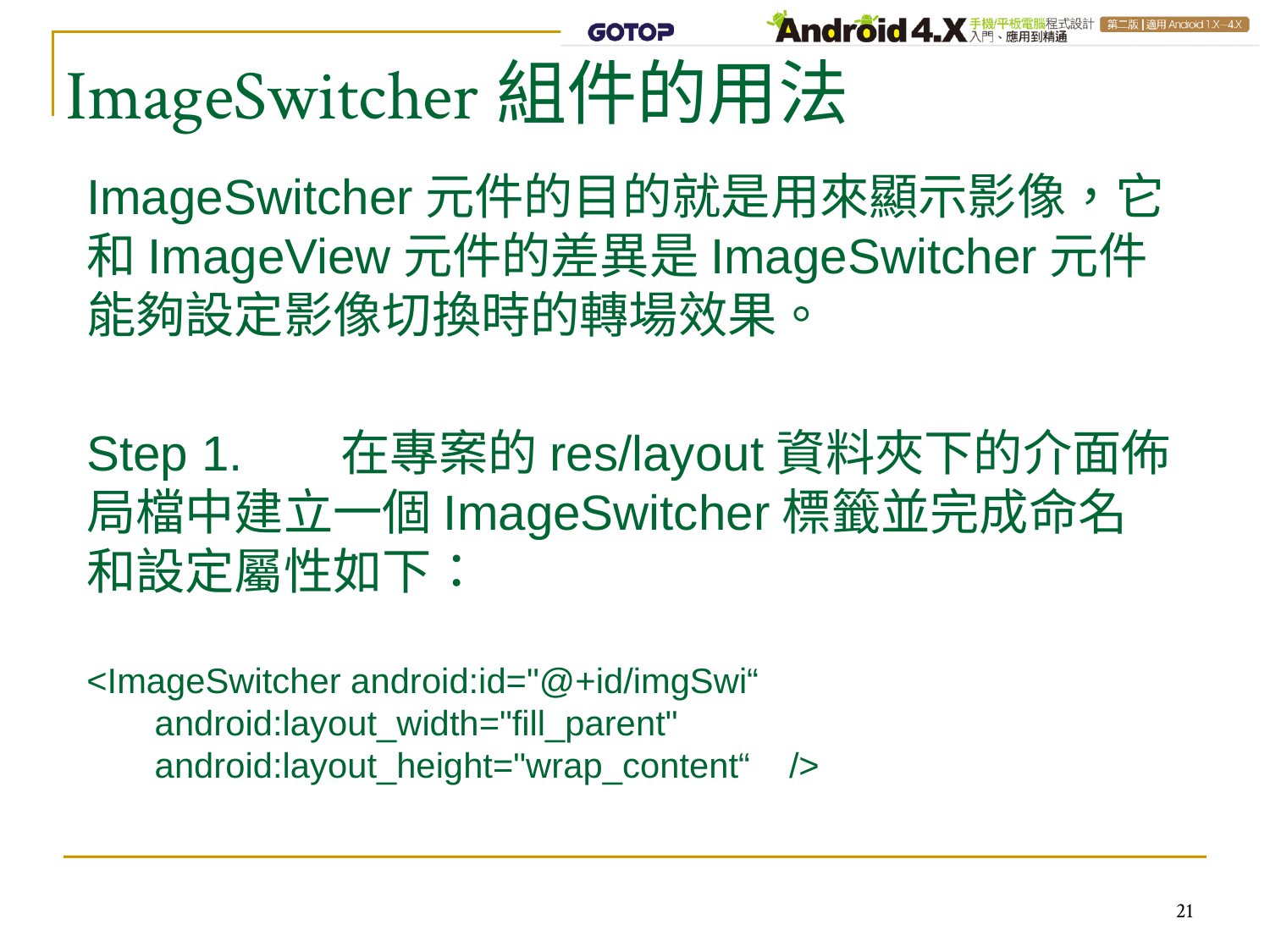

# ImageSwitcher組件的用法
ImageSwitcher元件的目的就是用來顯示影像，它和ImageView元件的差異是ImageSwitcher元件能夠設定影像切換時的轉場效果。

Step 1. 	在專案的res/layout資料夾下的介面佈局檔中建立一個ImageSwitcher標籤並完成命名和設定屬性如下：
<ImageSwitcher android:id="@+id/imgSwi“
       android:layout_width="fill_parent"
       android:layout_height="wrap_content“    />

21